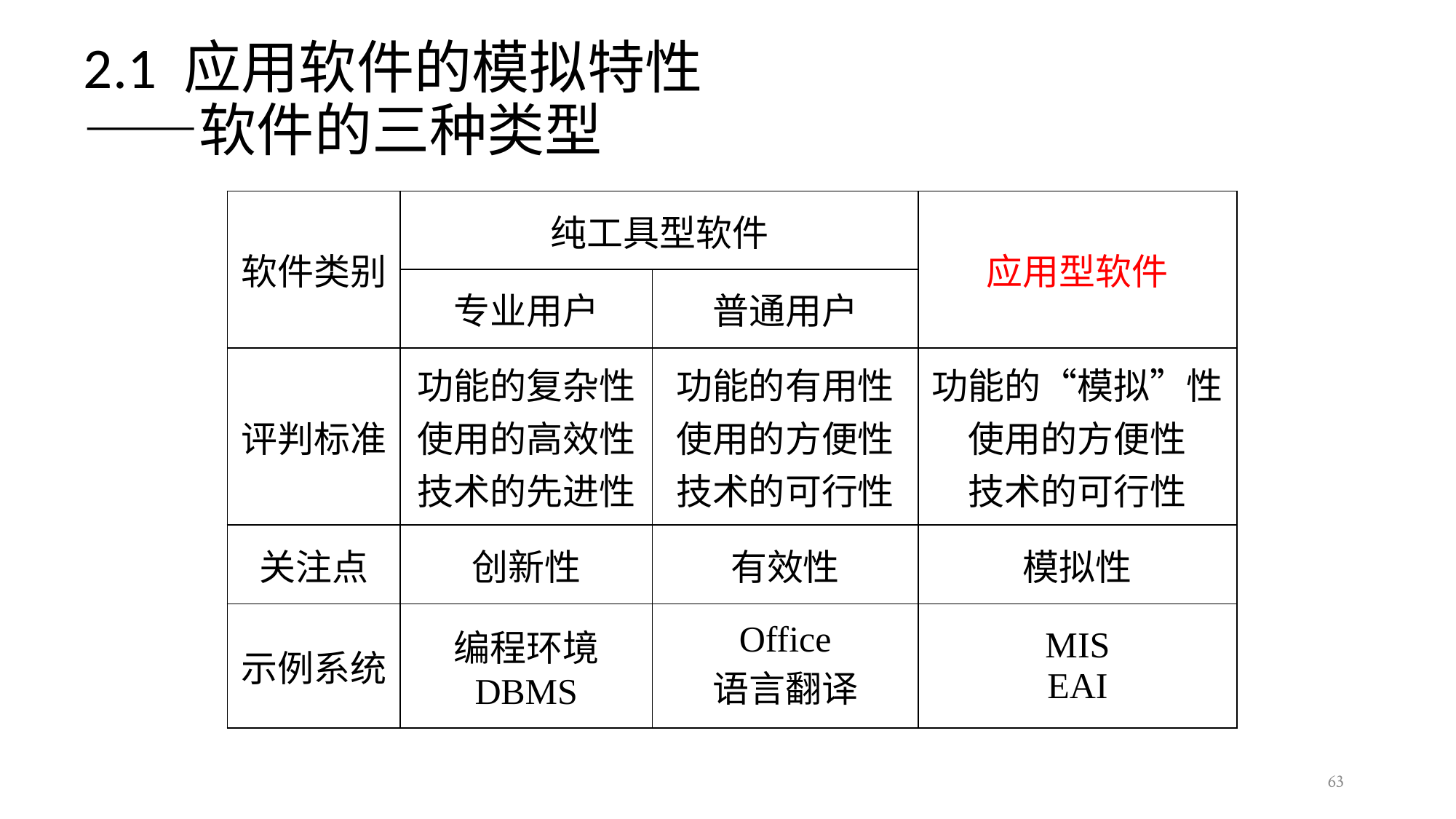

# 2.1 应用软件的模拟特性 ——软件的三种类型
| 软件类别 | 纯工具型软件 |  | 应用型软件 |
| --- | --- | --- | --- |
|  | 专业用户 | 普通用户 |  |
| 评判标准 | 功能的复杂性 使用的高效性 技术的先进性 | 功能的有用性 使用的方便性 技术的可行性 | 功能的“模拟”性 使用的方便性 技术的可行性 |
| 关注点 | 创新性 | 有效性 | 模拟性 |
| 示例系统 | 编程环境 DBMS | Office 语言翻译 | MIS EAI |
63